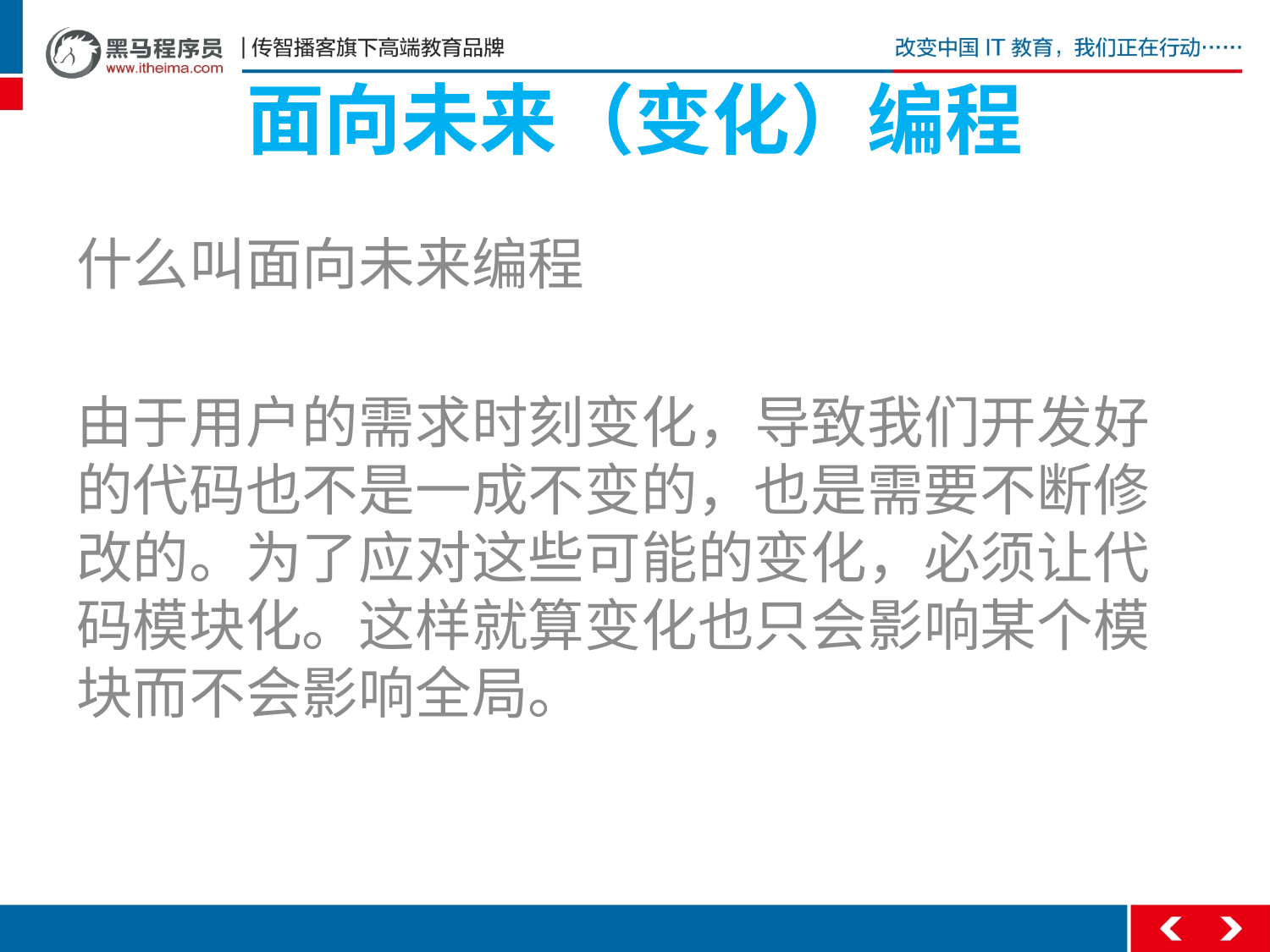

# 面向未来（变化）编程
什么叫面向未来编程

由于用户的需求时刻变化，导致我们开发好的代码也不是一成不变的，也是需要不断修改的。为了应对这些可能的变化，必须让代码模块化。这样就算变化也只会影响某个模块而不会影响全局。